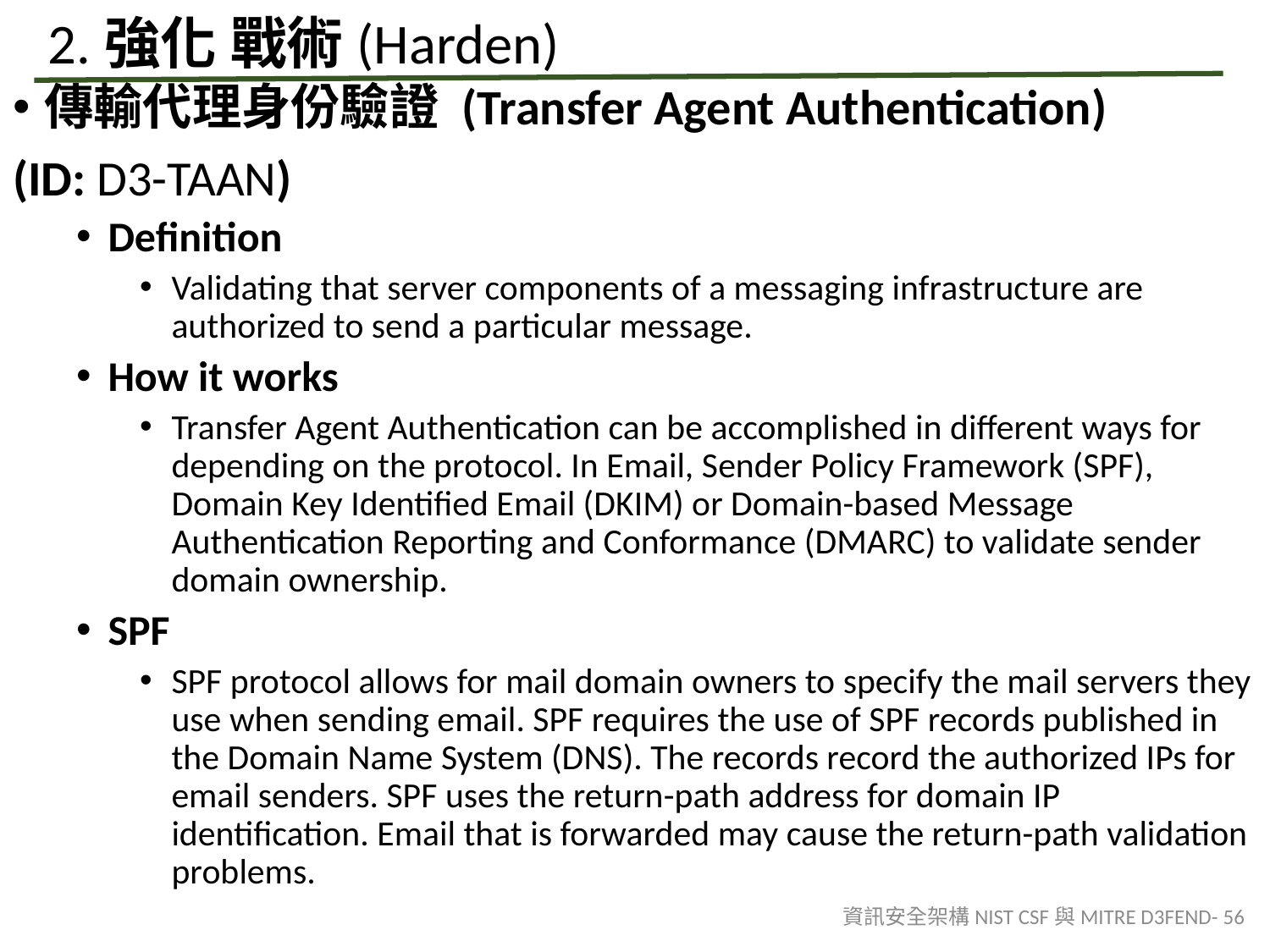

# 2.強化 戰術(Harden)
傳輸代理身份驗證 (Transfer Agent Authentication)
(ID: D3-TAAN)
Definition
Validating that server components of a messaging infrastructure are authorized to send a particular message.
How it works
Transfer Agent Authentication can be accomplished in different ways for depending on the protocol. In Email, Sender Policy Framework (SPF), Domain Key Identified Email (DKIM) or Domain-based Message Authentication Reporting and Conformance (DMARC) to validate sender domain ownership.
SPF
SPF protocol allows for mail domain owners to specify the mail servers they use when sending email. SPF requires the use of SPF records published in the Domain Name System (DNS). The records record the authorized IPs for email senders. SPF uses the return-path address for domain IP identification. Email that is forwarded may cause the return-path validation problems.
資訊安全架構NIST CSF與MITRE D3FEND- 56